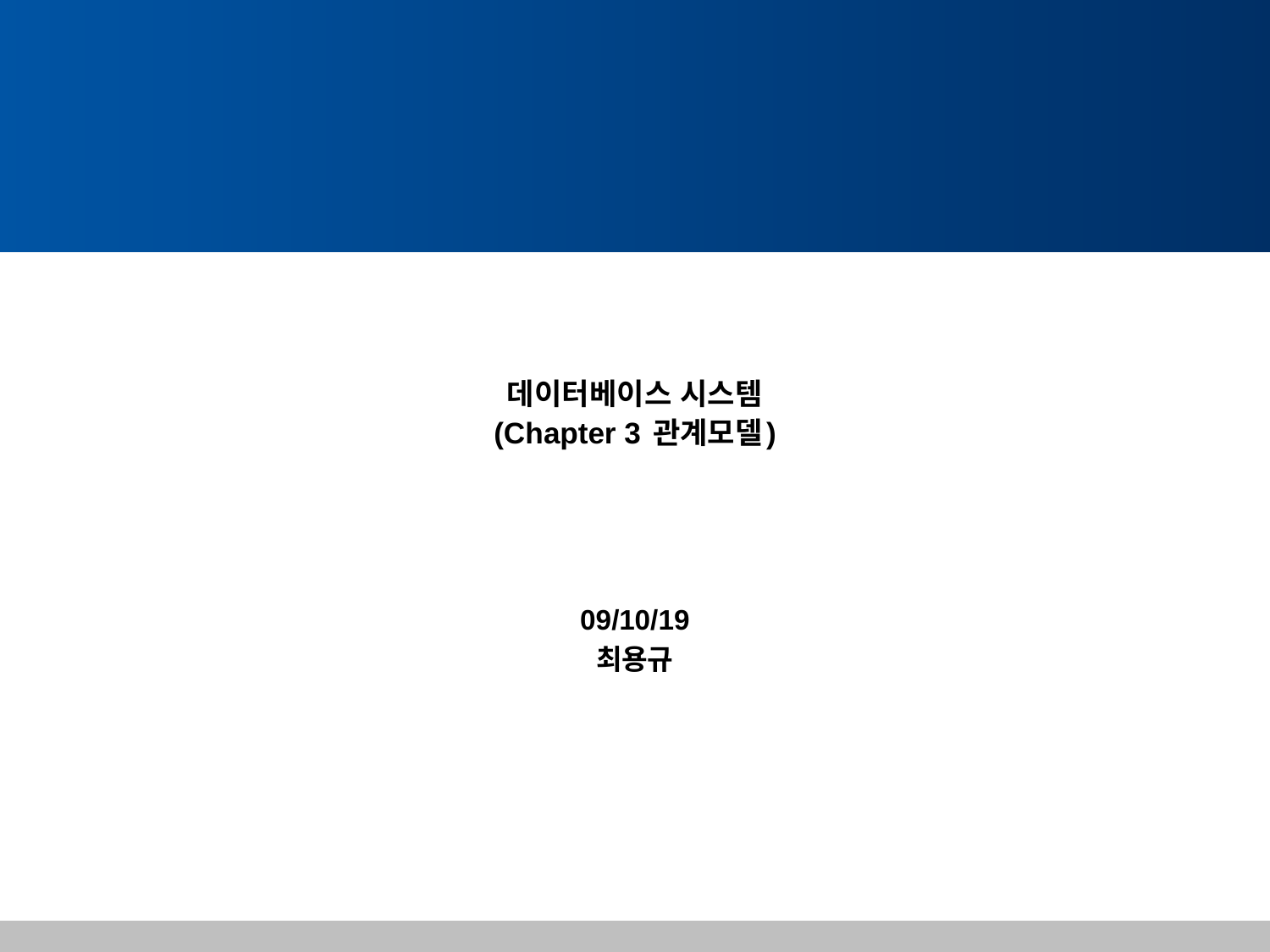

# 데이터베이스 시스템 (Chapter 3 관계모델)
09/10/19
최용규